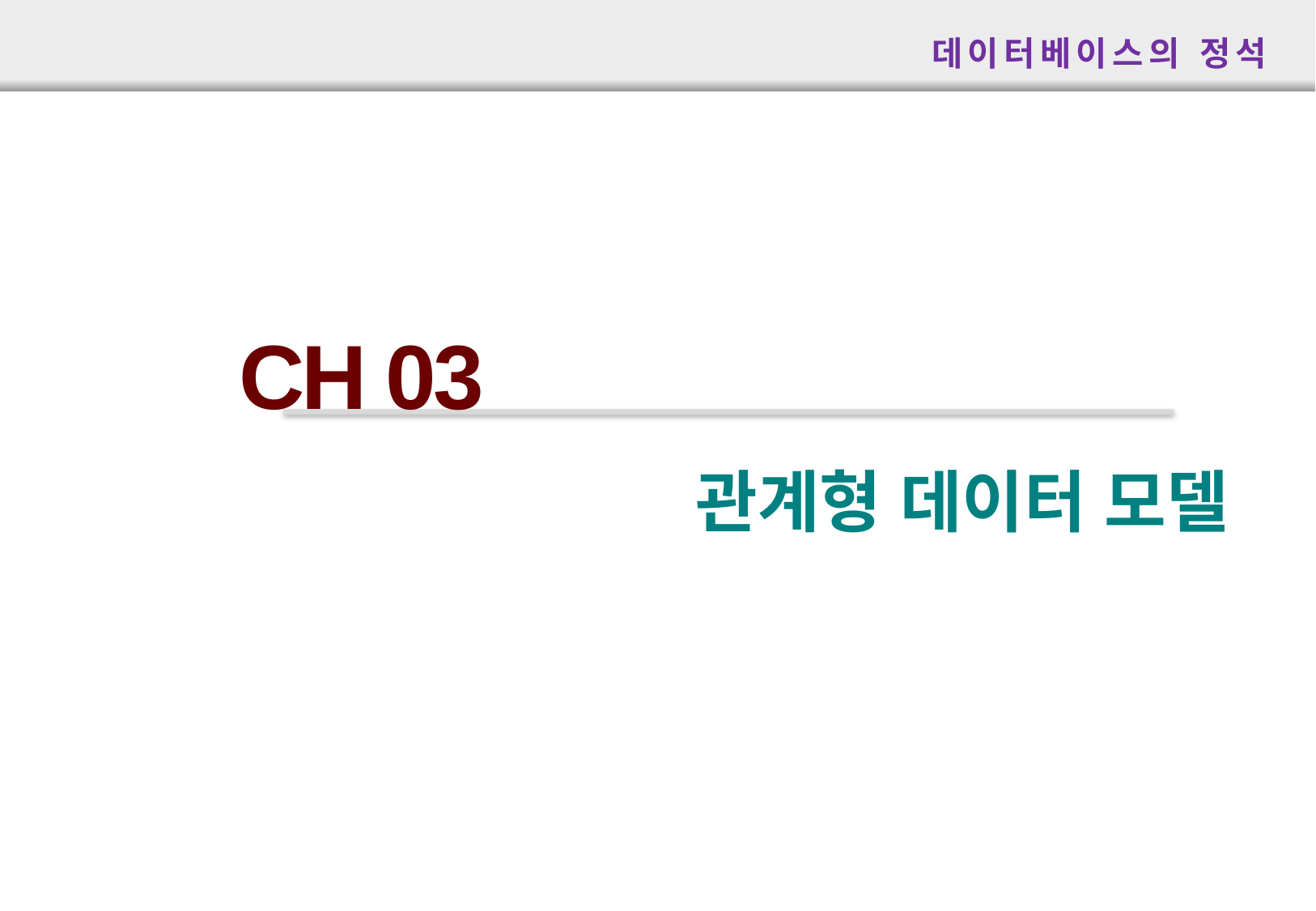

데이터베이스의 정석
CH 03

관계형 데이터 모델